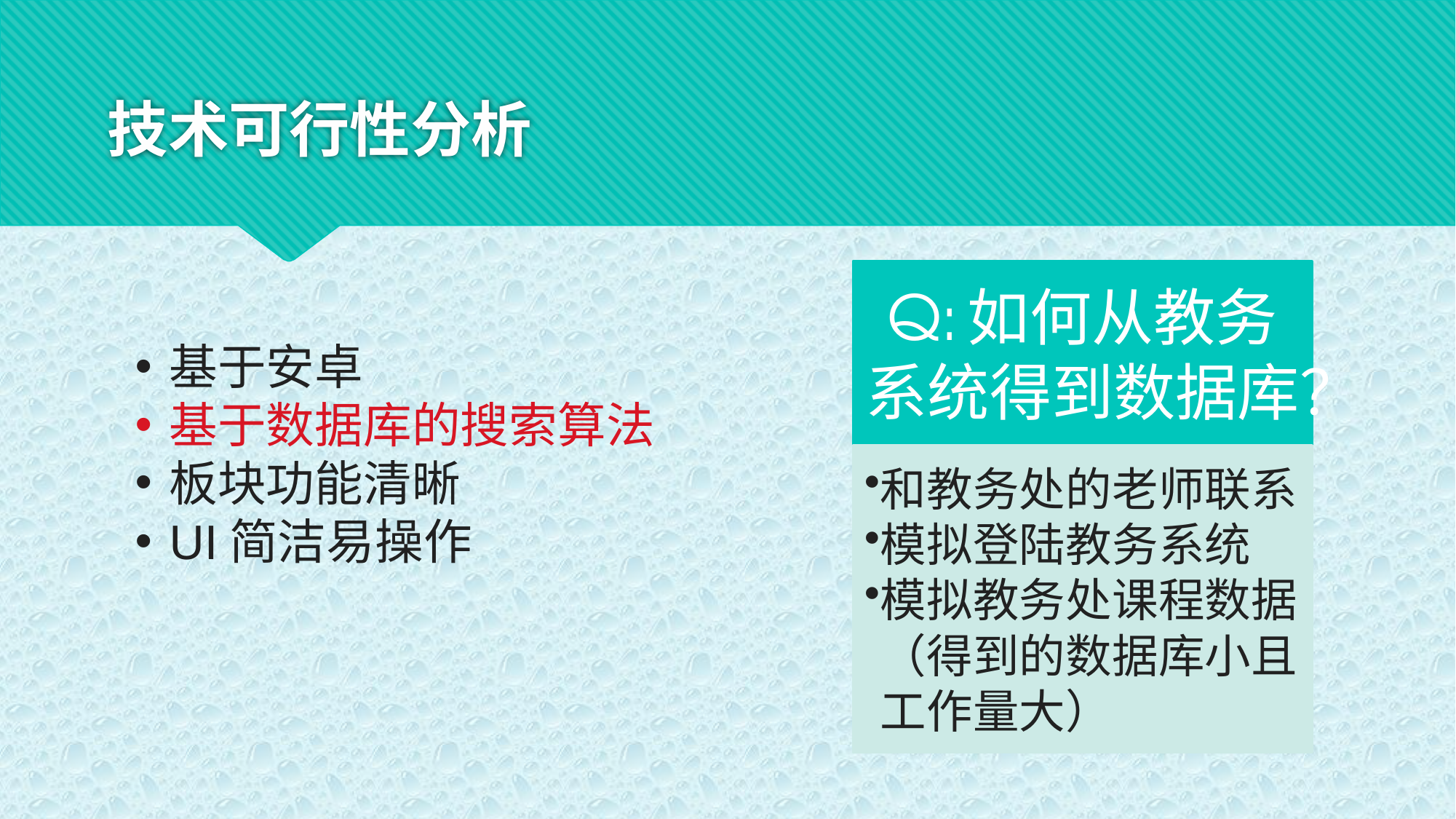

# 技术可行性分析
Q:如何从教务系统得到数据库？
和教务处的老师联系
模拟登陆教务系统
模拟教务处课程数据（得到的数据库小且工作量大）
基于安卓
基于数据库的搜索算法
板块功能清晰
UI简洁易操作